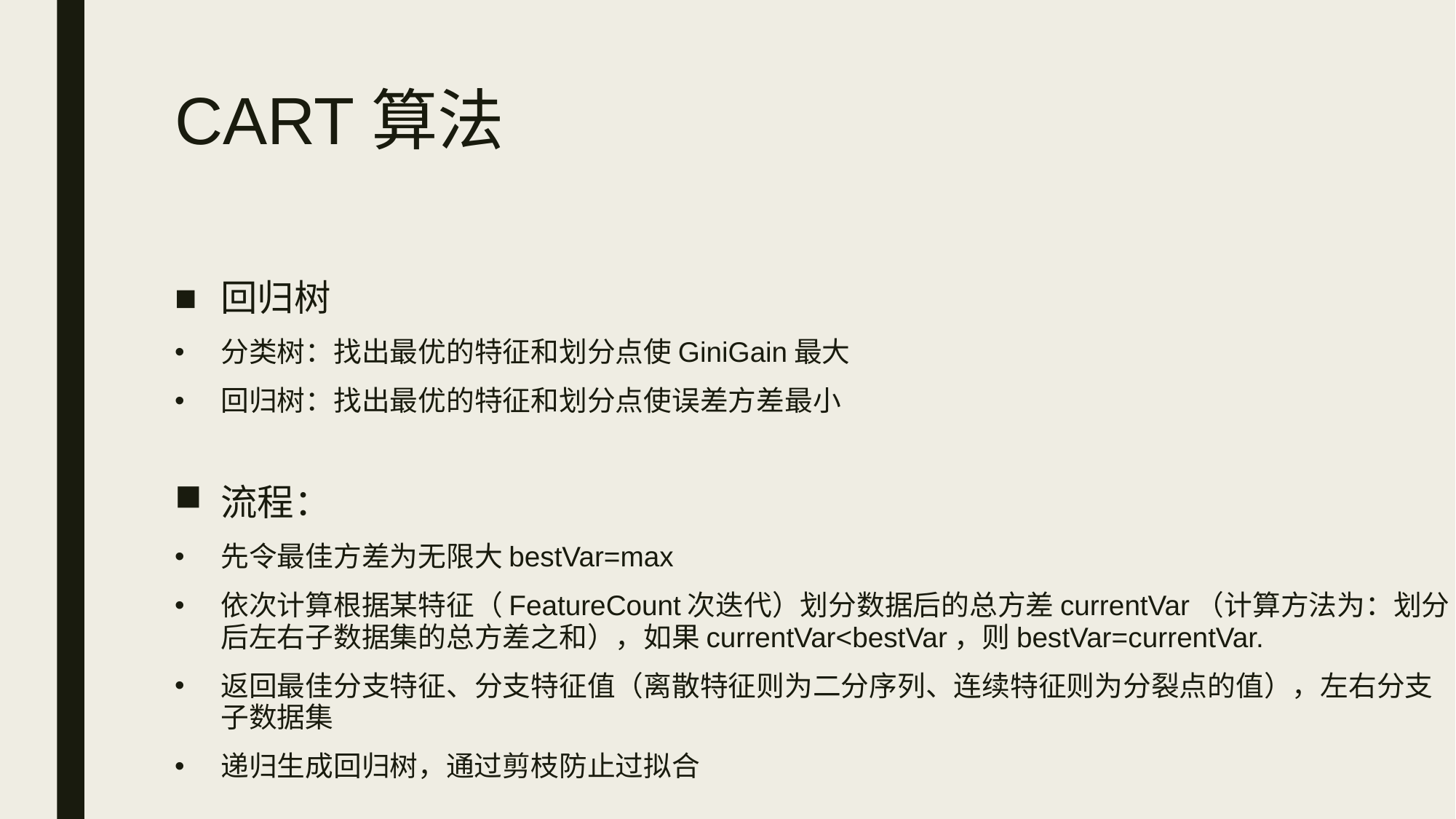

# CART算法
回归树
分类树：找出最优的特征和划分点使GiniGain最大
回归树：找出最优的特征和划分点使误差方差最小

流程：
先令最佳方差为无限大bestVar=max
依次计算根据某特征（FeatureCount次迭代）划分数据后的总方差currentVar（计算方法为：划分后左右子数据集的总方差之和），如果currentVar<bestVar，则bestVar=currentVar.
返回最佳分支特征、分支特征值（离散特征则为二分序列、连续特征则为分裂点的值），左右分支子数据集
递归生成回归树，通过剪枝防止过拟合